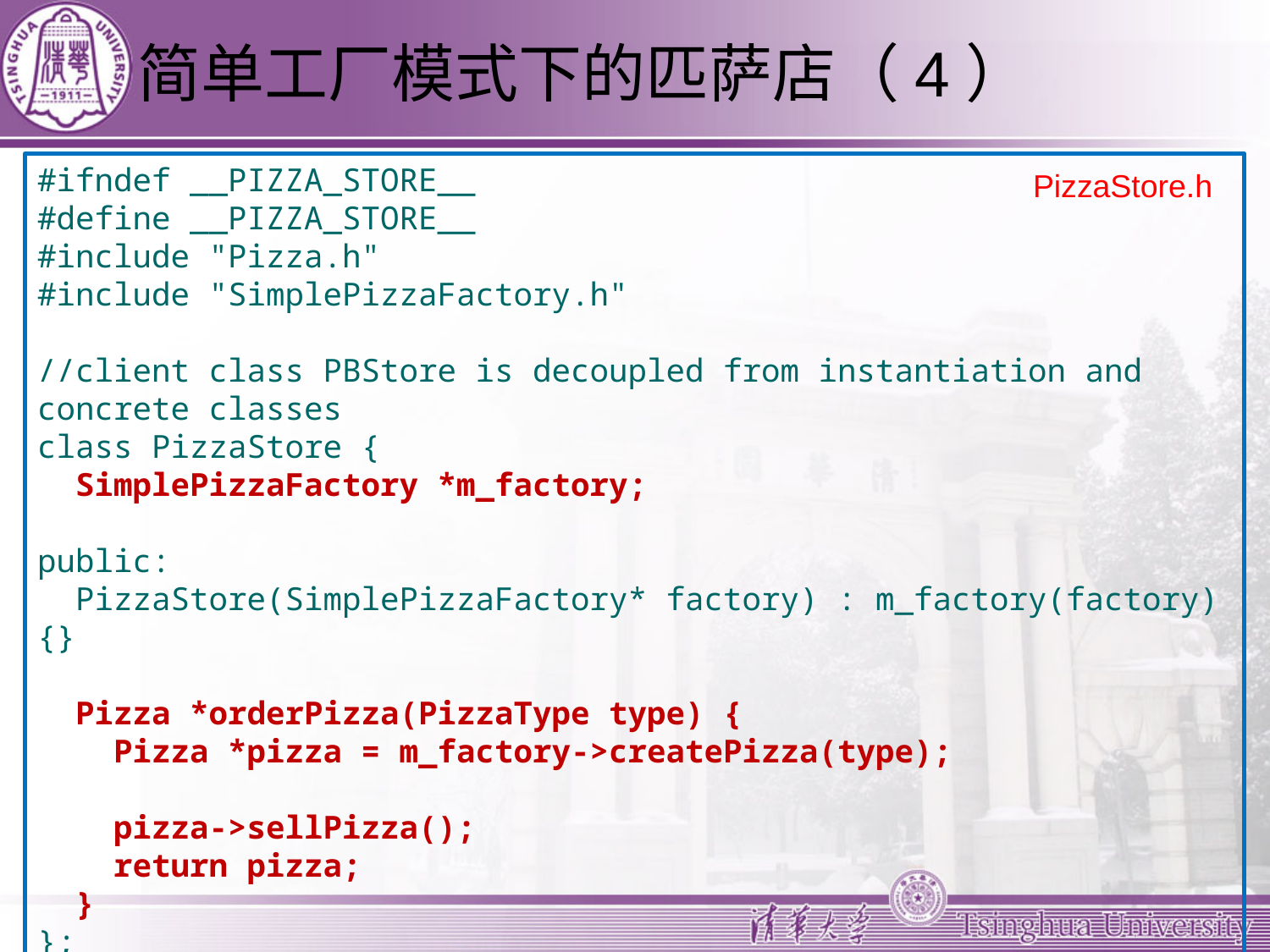

# 简单工厂模式下的匹萨店（4）
#ifndef __PIZZA_STORE__
#define __PIZZA_STORE__
#include "Pizza.h"
#include "SimplePizzaFactory.h"

//client class PBStore is decoupled from instantiation and concrete classes
class PizzaStore {
  SimplePizzaFactory *m_factory;

public:
  PizzaStore(SimplePizzaFactory* factory) : m_factory(factory) {}

  Pizza *orderPizza(PizzaType type) {
    Pizza *pizza = m_factory->createPizza(type);

    pizza->sellPizza();
    return pizza;
  }
};
#endif
PizzaStore.h